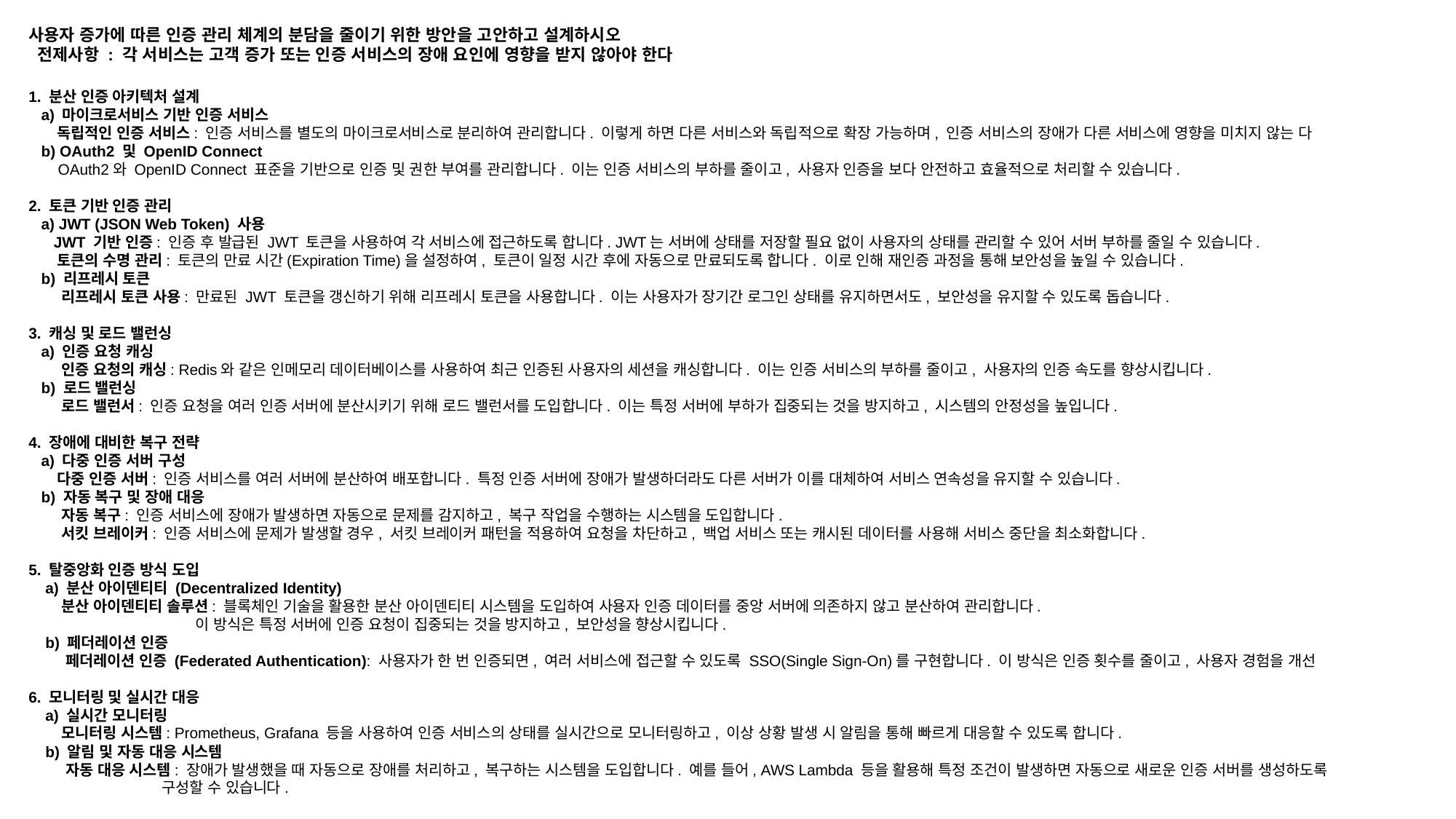

사용자 증가에 따른 인증 관리 체계의 분담을 줄이기 위한 방안을 고안하고 설계하시오
 전제사항 : 각 서비스는 고객 증가 또는 인증 서비스의 장애 요인에 영향을 받지 않아야 한다
1. 분산 인증 아키텍처 설계
   a) 마이크로서비스 기반 인증 서비스
      독립적인 인증 서비스: 인증 서비스를 별도의 마이크로서비스로 분리하여 관리합니다. 이렇게 하면 다른 서비스와 독립적으로 확장 가능하며, 인증 서비스의 장애가 다른 서비스에 영향을 미치지 않는 다
   b) OAuth2 및 OpenID Connect
       OAuth2와 OpenID Connect 표준을 기반으로 인증 및 권한 부여를 관리합니다. 이는 인증 서비스의 부하를 줄이고, 사용자 인증을 보다 안전하고 효율적으로 처리할 수 있습니다.

2. 토큰 기반 인증 관리
   a) JWT (JSON Web Token) 사용
      JWT 기반 인증: 인증 후 발급된 JWT 토큰을 사용하여 각 서비스에 접근하도록 합니다. JWT는 서버에 상태를 저장할 필요 없이 사용자의 상태를 관리할 수 있어 서버 부하를 줄일 수 있습니다.
      토큰의 수명 관리: 토큰의 만료 시간(Expiration Time)을 설정하여, 토큰이 일정 시간 후에 자동으로 만료되도록 합니다. 이로 인해 재인증 과정을 통해 보안성을 높일 수 있습니다.
   b) 리프레시 토큰
       리프레시 토큰 사용: 만료된 JWT 토큰을 갱신하기 위해 리프레시 토큰을 사용합니다. 이는 사용자가 장기간 로그인 상태를 유지하면서도, 보안성을 유지할 수 있도록 돕습니다.

3. 캐싱 및 로드 밸런싱
   a) 인증 요청 캐싱
       인증 요청의 캐싱: Redis와 같은 인메모리 데이터베이스를 사용하여 최근 인증된 사용자의 세션을 캐싱합니다. 이는 인증 서비스의 부하를 줄이고, 사용자의 인증 속도를 향상시킵니다.
   b) 로드 밸런싱
       로드 밸런서: 인증 요청을 여러 인증 서버에 분산시키기 위해 로드 밸런서를 도입합니다. 이는 특정 서버에 부하가 집중되는 것을 방지하고, 시스템의 안정성을 높입니다.

4. 장애에 대비한 복구 전략
   a) 다중 인증 서버 구성
      다중 인증 서버: 인증 서비스를 여러 서버에 분산하여 배포합니다. 특정 인증 서버에 장애가 발생하더라도 다른 서버가 이를 대체하여 서비스 연속성을 유지할 수 있습니다.
   b) 자동 복구 및 장애 대응
       자동 복구: 인증 서비스에 장애가 발생하면 자동으로 문제를 감지하고, 복구 작업을 수행하는 시스템을 도입합니다.
       서킷 브레이커: 인증 서비스에 문제가 발생할 경우, 서킷 브레이커 패턴을 적용하여 요청을 차단하고, 백업 서비스 또는 캐시된 데이터를 사용해 서비스 중단을 최소화합니다.

5. 탈중앙화 인증 방식 도입
    a) 분산 아이덴티티 (Decentralized Identity)
       분산 아이덴티티 솔루션: 블록체인 기술을 활용한 분산 아이덴티티 시스템을 도입하여 사용자 인증 데이터를 중앙 서버에 의존하지 않고 분산하여 관리합니다.
                                       이 방식은 특정 서버에 인증 요청이 집중되는 것을 방지하고, 보안성을 향상시킵니다.
    b) 페더레이션 인증
        페더레이션 인증 (Federated Authentication): 사용자가 한 번 인증되면, 여러 서비스에 접근할 수 있도록 SSO(Single Sign-On)를 구현합니다. 이 방식은 인증 횟수를 줄이고, 사용자 경험을 개선

6. 모니터링 및 실시간 대응
    a) 실시간 모니터링
       모니터링 시스템: Prometheus, Grafana 등을 사용하여 인증 서비스의 상태를 실시간으로 모니터링하고, 이상 상황 발생 시 알림을 통해 빠르게 대응할 수 있도록 합니다.
    b) 알림 및 자동 대응 시스템
        자동 대응 시스템: 장애가 발생했을 때 자동으로 장애를 처리하고, 복구하는 시스템을 도입합니다. 예를 들어, AWS Lambda 등을 활용해 특정 조건이 발생하면 자동으로 새로운 인증 서버를 생성하도록
                               구성할 수 있습니다.